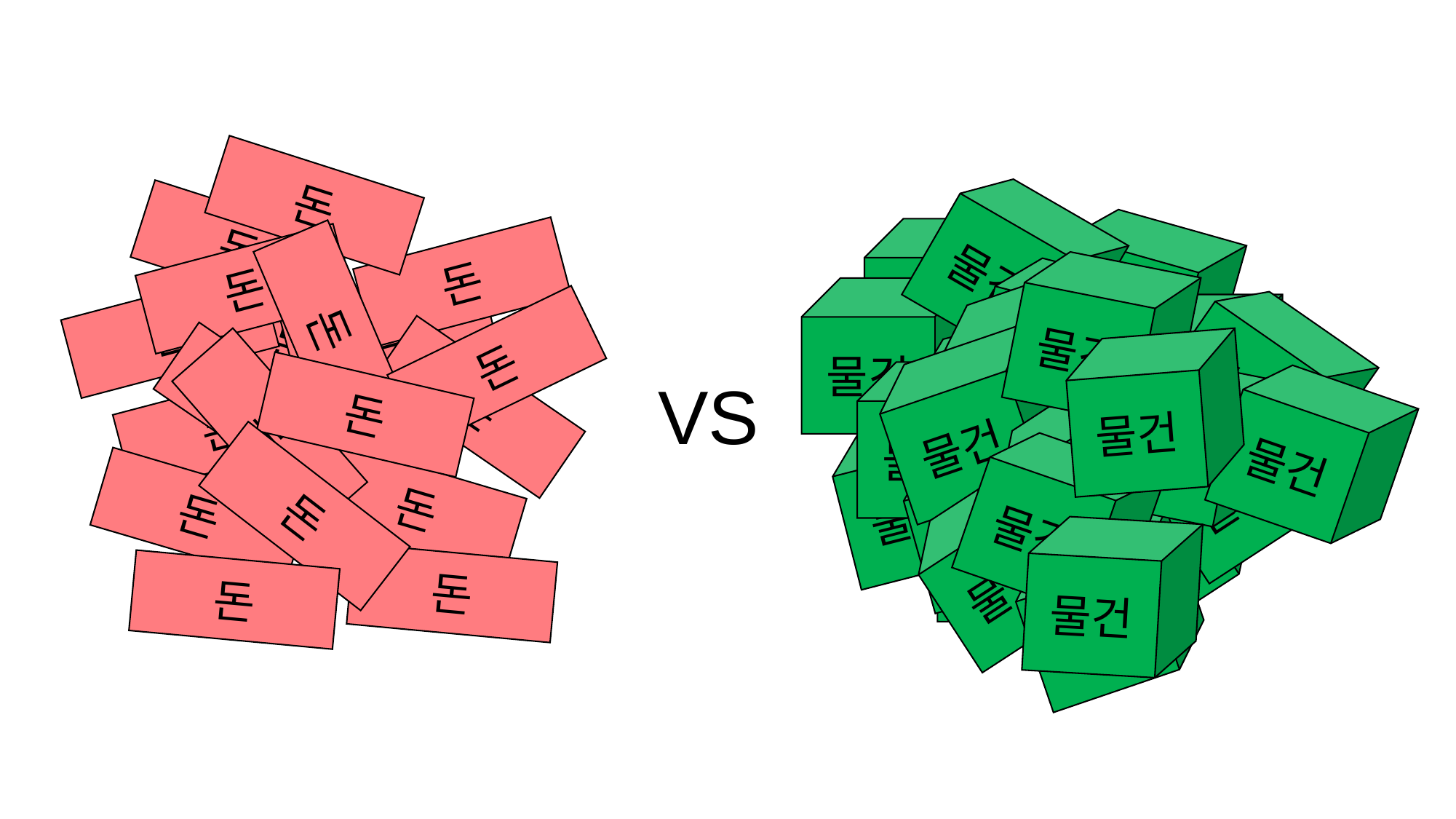

돈
돈
돈
돈
돈
돈
돈
돈
돈
돈
돈
돈
돈
돈
돈
돈
돈
돈
돈
돈
돈
물건
물건
물건
물건
물건
물건
물건
물건
물건
물건
물건
물건
물건
물건
물건
물건
물건
물건
물건
물건
VS
물건
물건
물건
물건
물건
물건
물건
물건
물건
물건
물건
물건
물건
물건